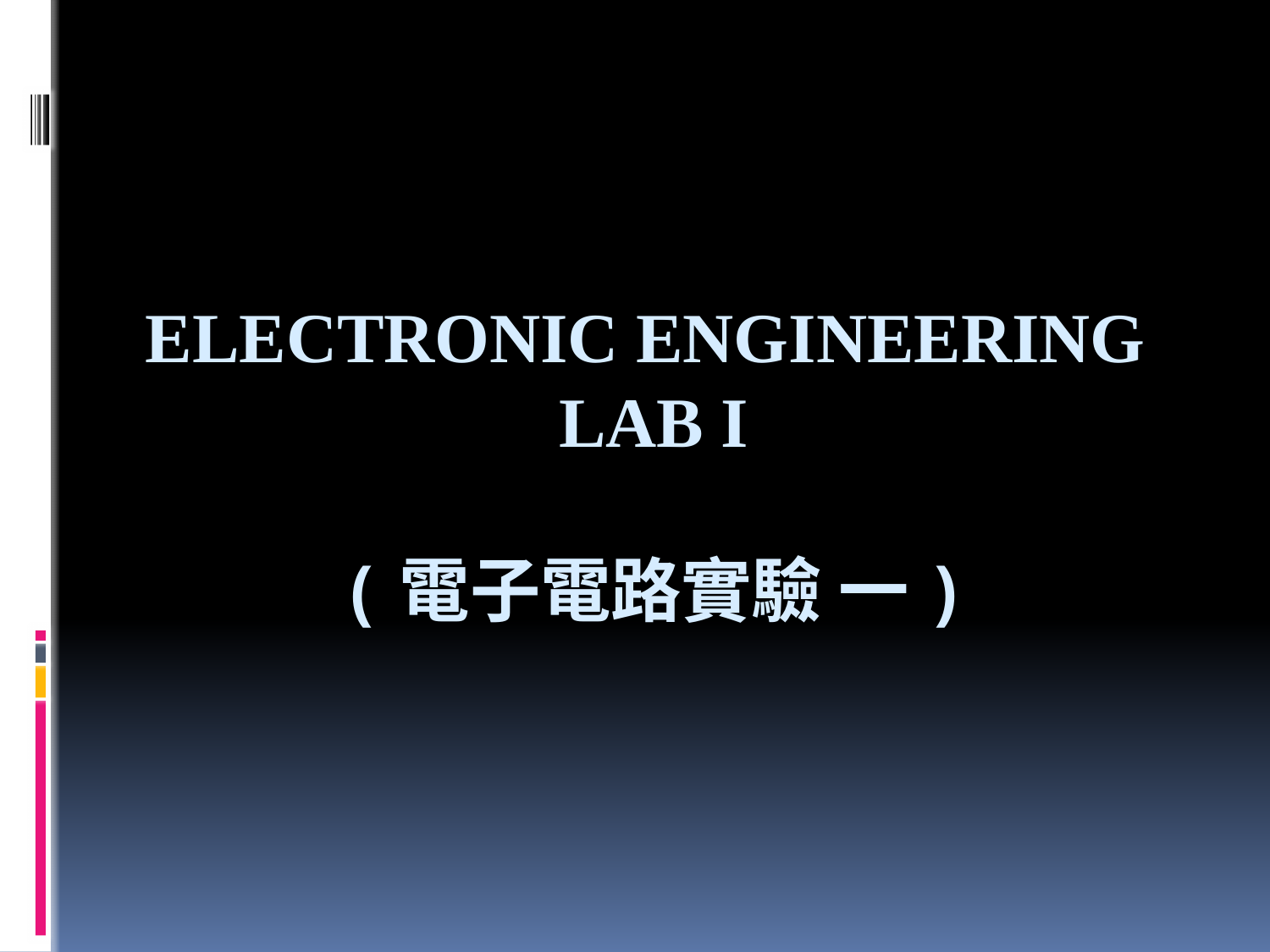

# Electronic Engineering  Lab i (電子電路實驗 一)